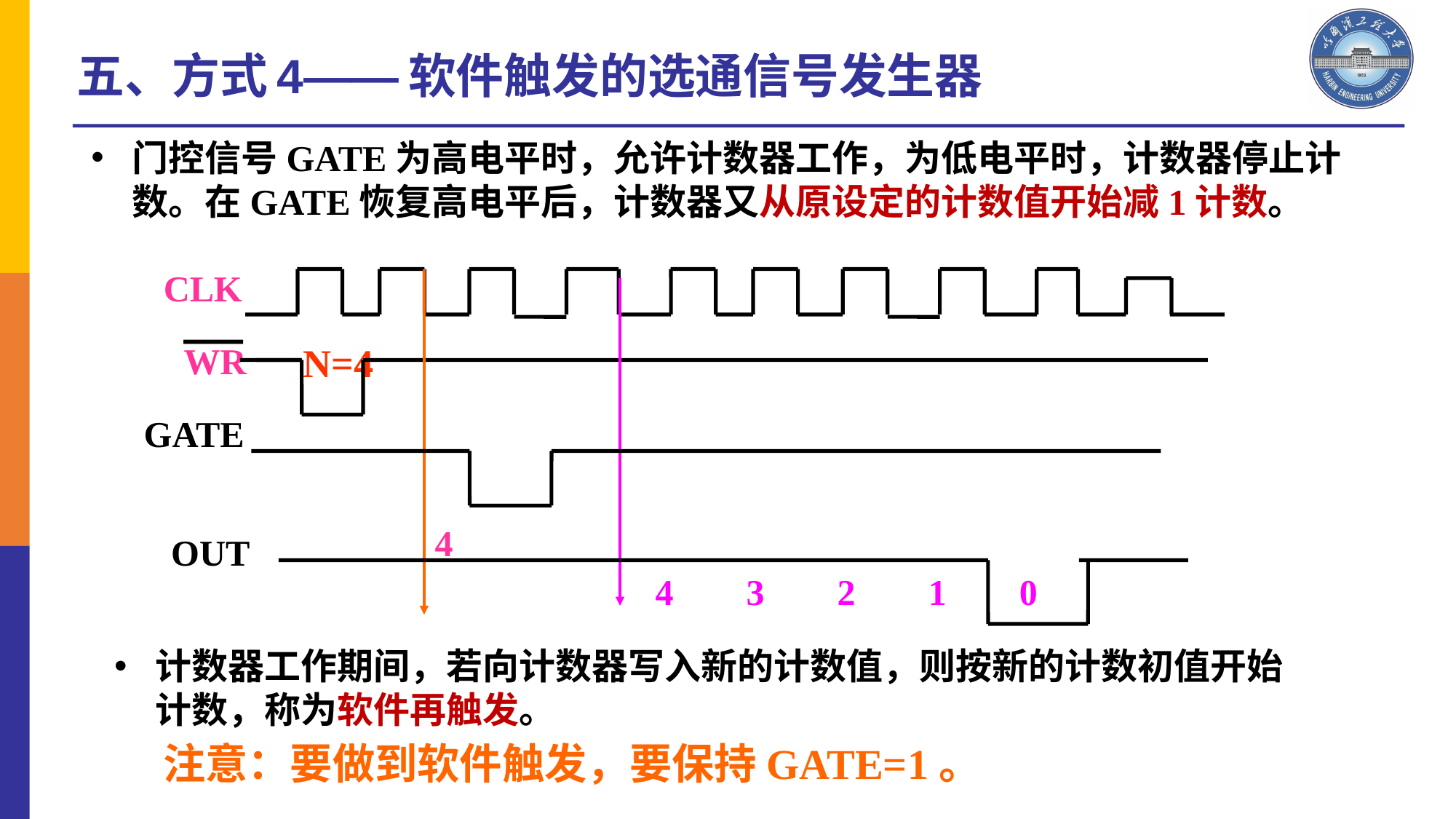

五、方式4——软件触发的选通信号发生器

门控信号GATE为高电平时，允许计数器工作，为低电平时，计数器停止计数。在GATE恢复高电平后，计数器又从原设定的计数值开始减1计数。

CLK

WR

N=4

GATE

4
OUT

4        3        2        1        0

计数器工作期间，若向计数器写入新的计数值，则按新的计数初值开始计数，称为软件再触发。
    注意：要做到软件触发，要保持GATE=1。